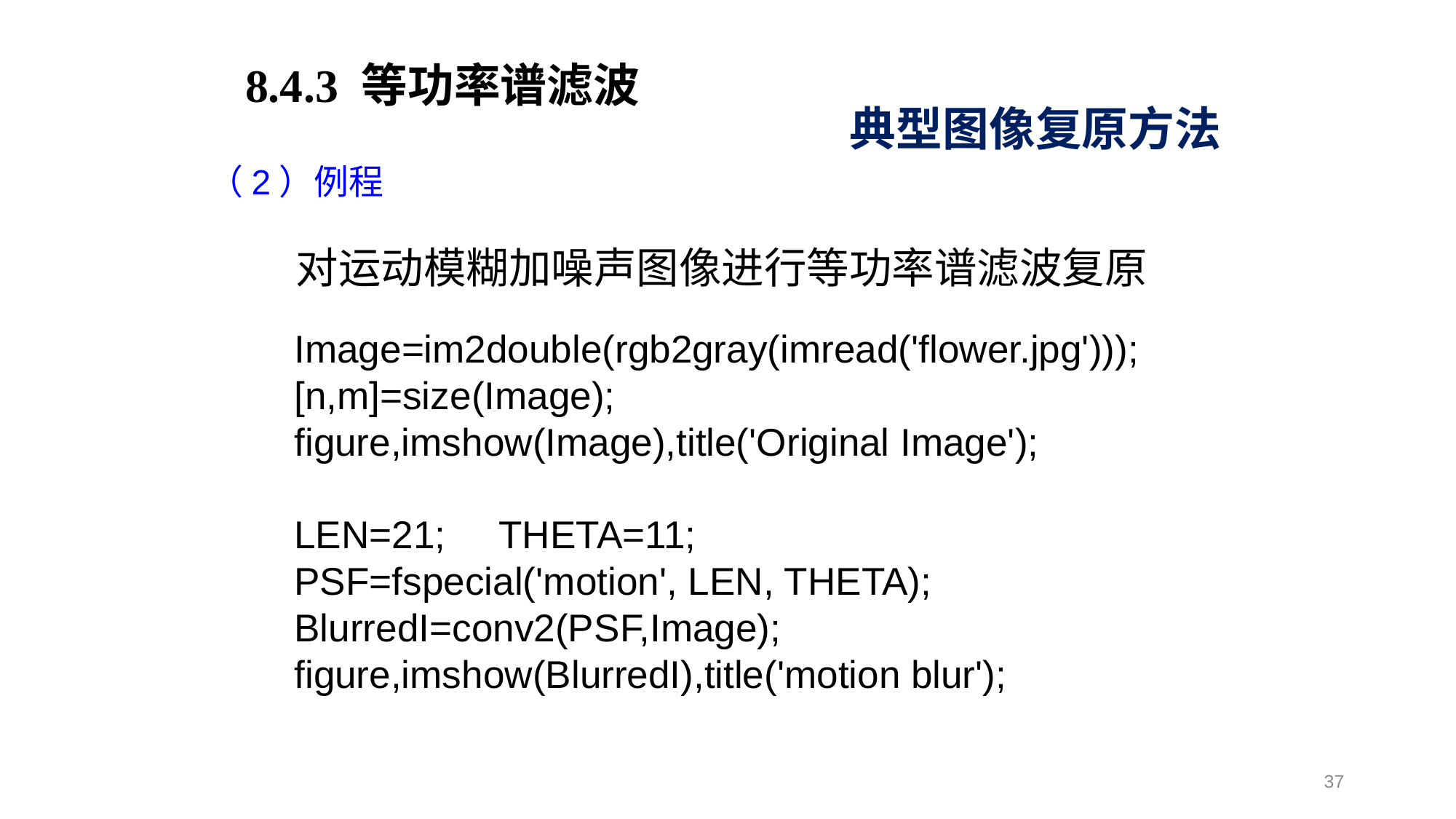

8.4.3 等功率谱滤波
典型图像复原方法
（2）例程
对运动模糊加噪声图像进行等功率谱滤波复原
Image=im2double(rgb2gray(imread('flower.jpg')));
[n,m]=size(Image);
figure,imshow(Image),title('Original Image');

LEN=21;     THETA=11;
PSF=fspecial('motion', LEN, THETA);
BlurredI=conv2(PSF,Image);
figure,imshow(BlurredI),title('motion blur');
37